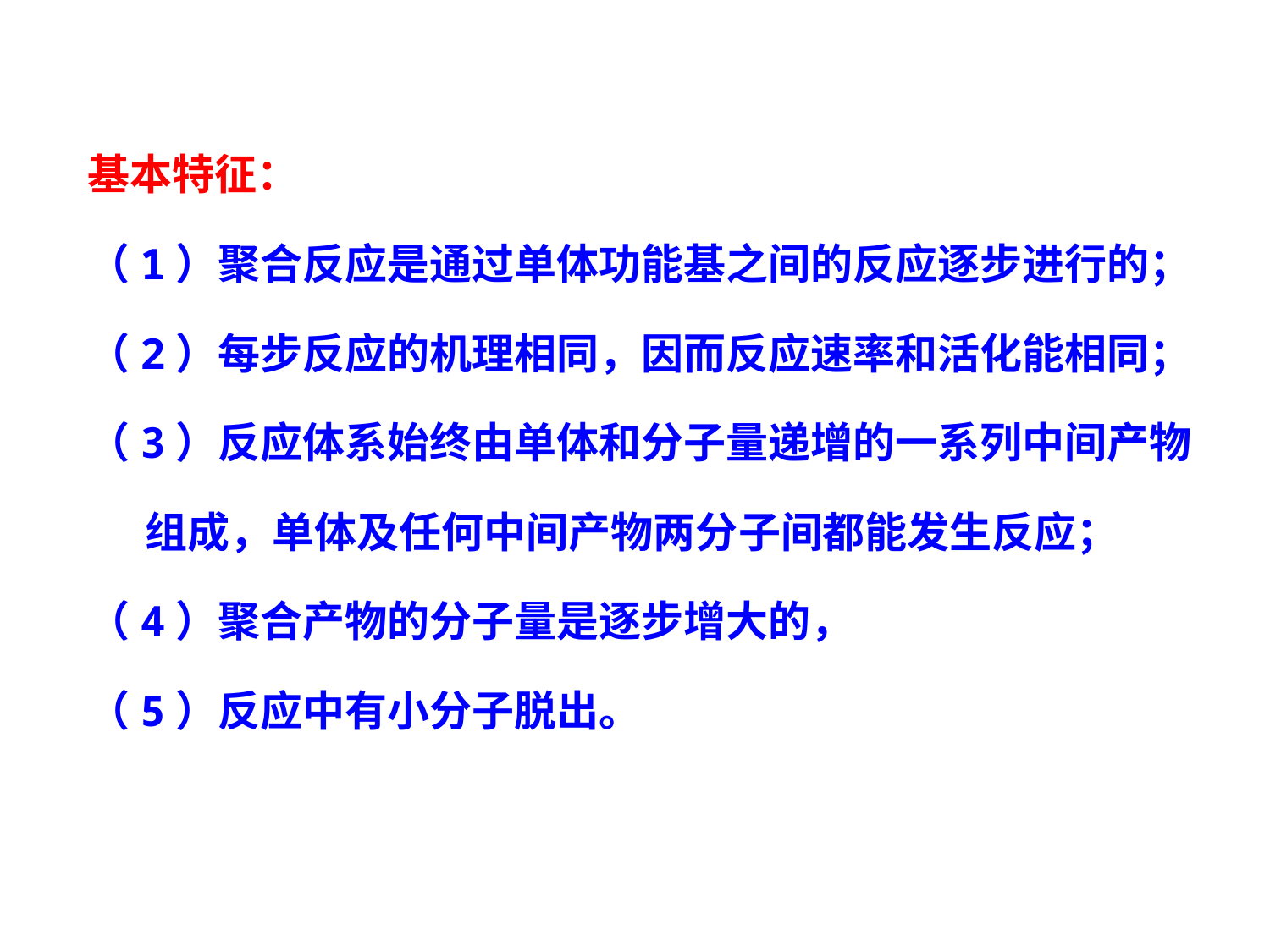

基本特征：
（1）聚合反应是通过单体功能基之间的反应逐步进行的；
（2）每步反应的机理相同，因而反应速率和活化能相同；
（3）反应体系始终由单体和分子量递增的一系列中间产物
     组成，单体及任何中间产物两分子间都能发生反应；
（4）聚合产物的分子量是逐步增大的，
（5）反应中有小分子脱出。